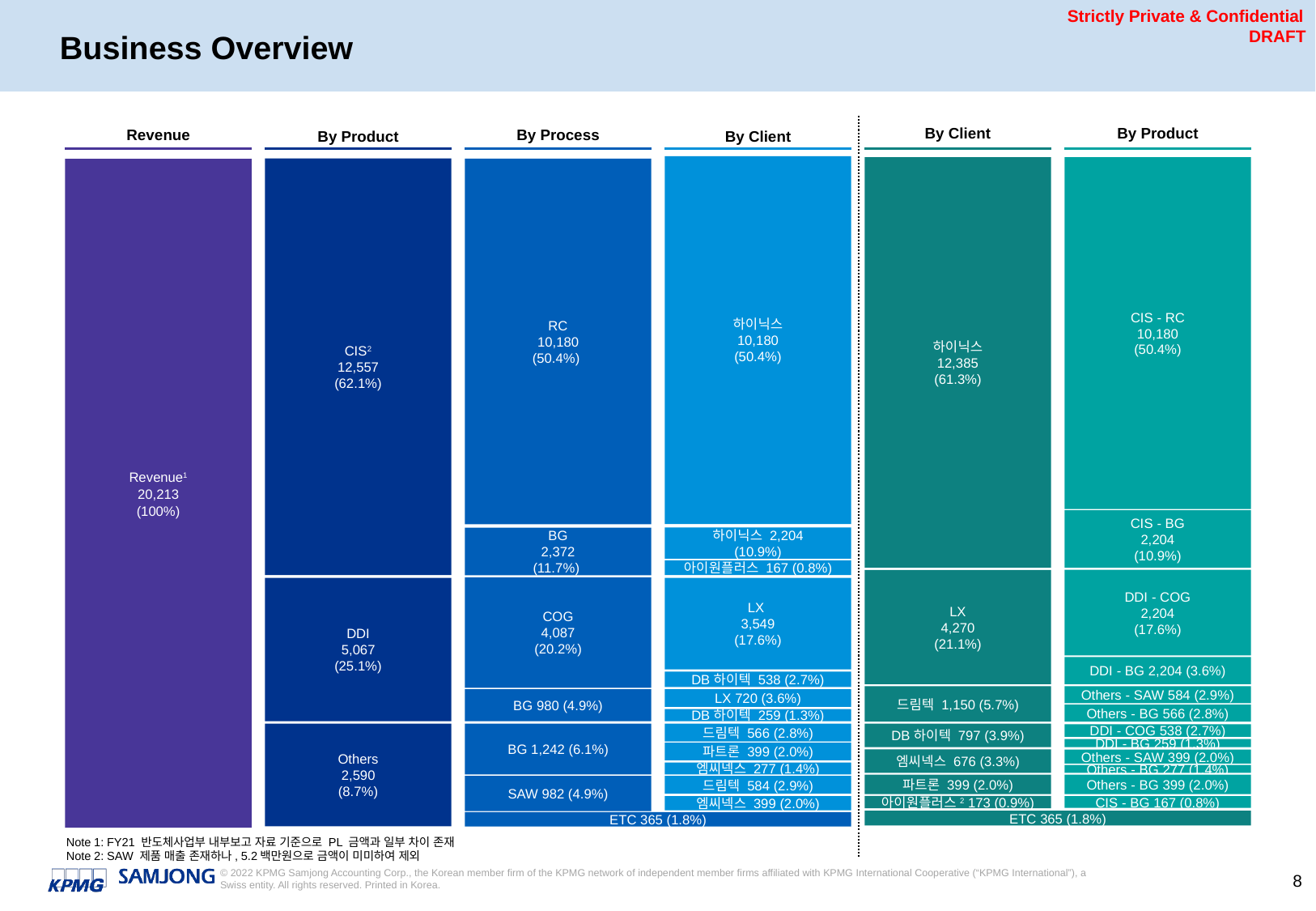

# Business Overview
By Client
By Product
Revenue
By Process
By Product
By Client
하이닉스
10,180
(50.4%)
CIS - RC
10,180
(50.4%)
하이닉스
12,385
(61.3%)
CIS2
12,557
(62.1%)
RC
10,180
(50.4%)
Revenue1
20,213
(100%)
CIS - BG
2,204
(10.9%)
하이닉스 2,204
(10.9%)
BG
2,372
(11.7%)
아이원플러스 167 (0.8%)
DDI - COG
2,204
(17.6%)
LX
4,270
(21.1%)
COG
4,087
(20.2%)
LX
3,549
(17.6%)
DDI
5,067
(25.1%)
DDI - BG 2,204 (3.6%)
DB하이텍 538 (2.7%)
드림텍 1,150 (5.7%)
Others - SAW 584 (2.9%)
BG 980 (4.9%)
LX 720 (3.6%)
Others - BG 566 (2.8%)
DB하이텍 259 (1.3%)
Others
2,590
(8.7%)
BG 1,242 (6.1%)
드림텍 566 (2.8%)
DB하이텍 797 (3.9%)
DDI - COG 538 (2.7%)
DDI - BG 259 (1.3%)
파트론 399 (2.0%)
엠씨넥스 676 (3.3%)
Others - SAW 399 (2.0%)
엠씨넥스 277 (1.4%)
Others - BG 277 (1.4%)
파트론 399 (2.0%)
Others - BG 399 (2.0%)
드림텍 584 (2.9%)
SAW 982 (4.9%)
아이원플러스2 173 (0.9%)
엠씨넥스 399 (2.0%)
CIS - BG 167 (0.8%)
ETC 365 (1.8%)
ETC 365 (1.8%)
Note 1: FY21 반도체사업부 내부보고 자료 기준으로 PL 금액과 일부 차이 존재
Note 2: SAW 제품 매출 존재하나, 5.2백만원으로 금액이 미미하여 제외